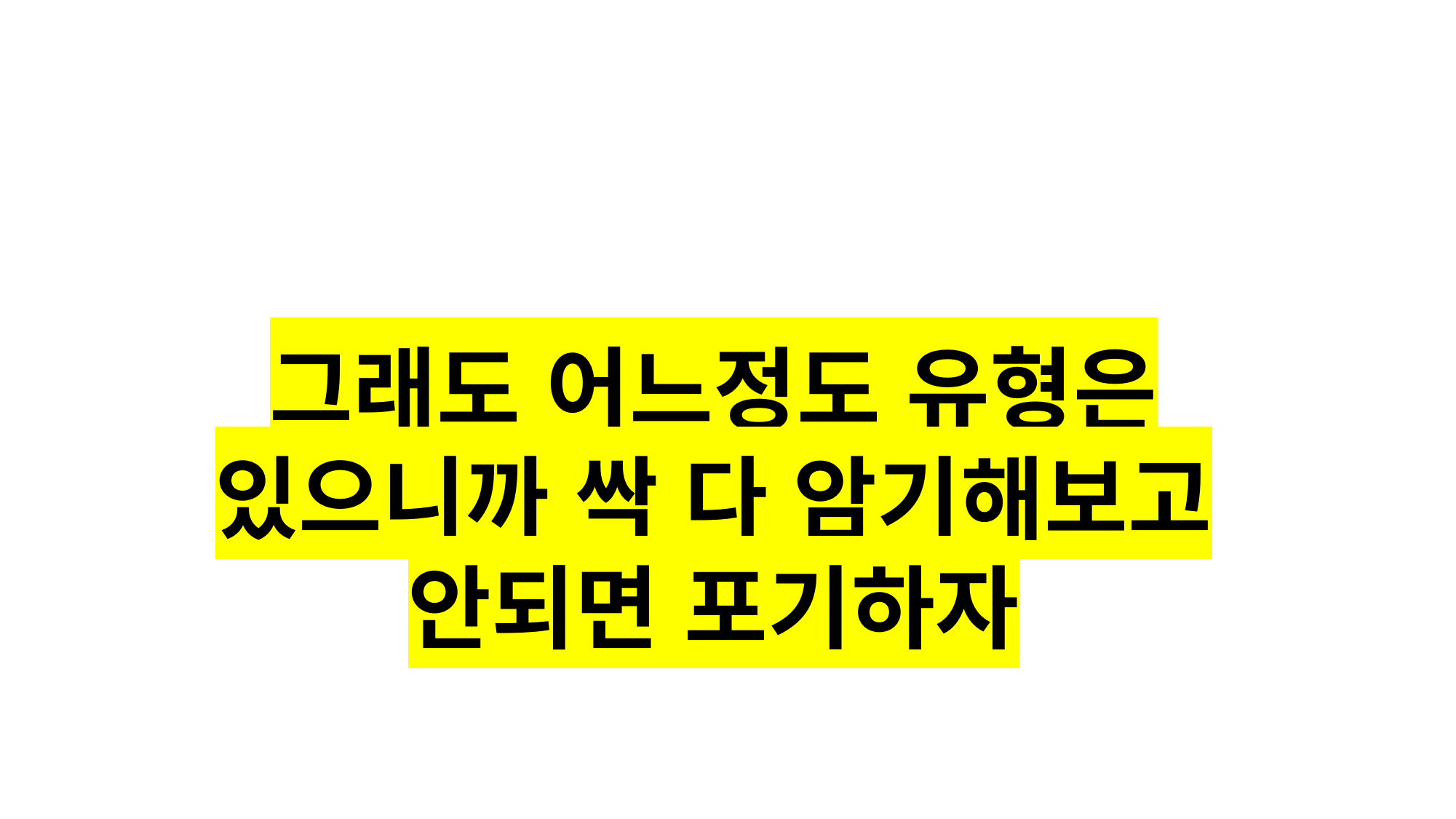

그래도 어느정도 유형은 있으니까 싹 다 암기해보고 안되면 포기하자